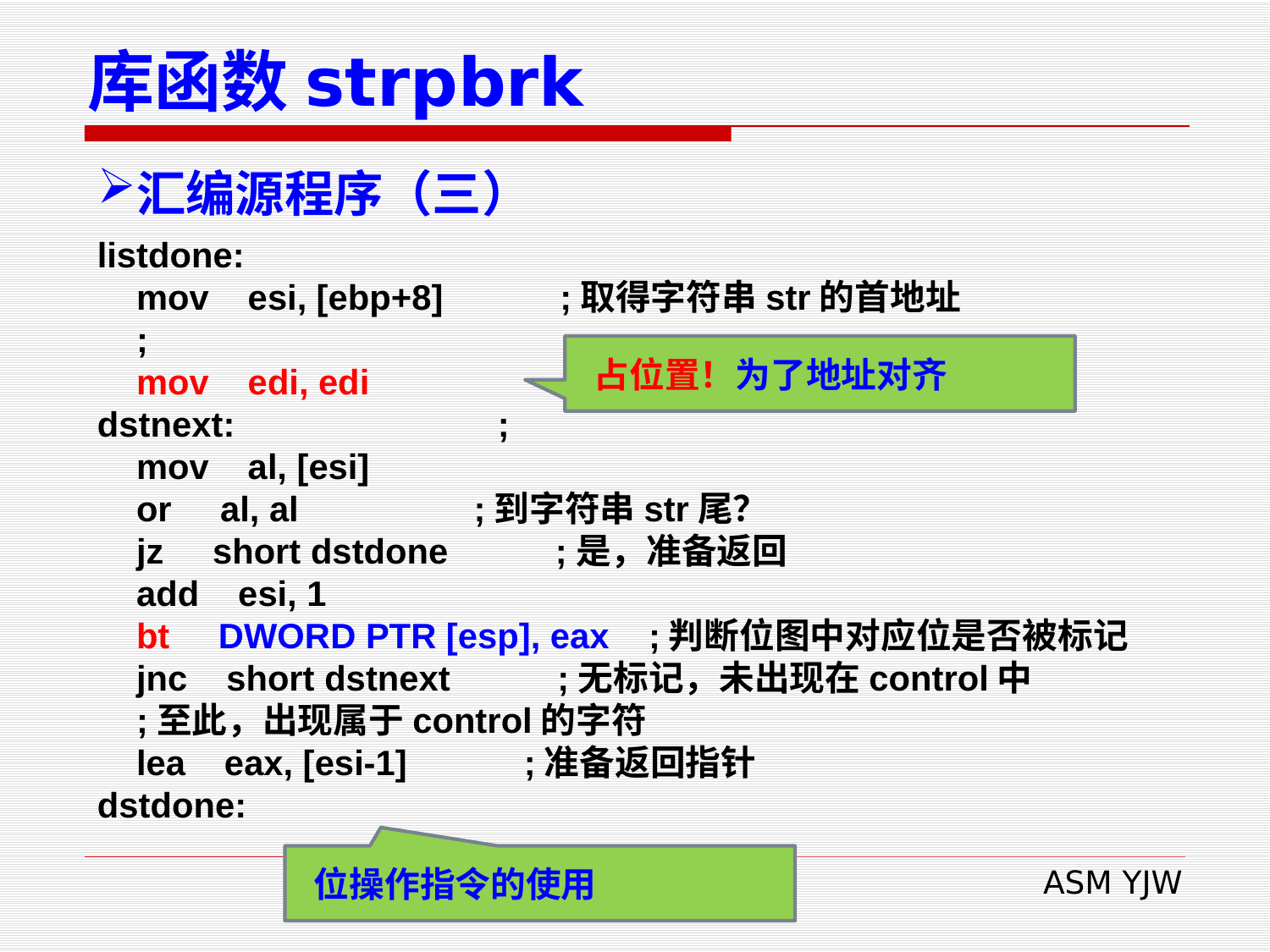

# 库函数strpbrk
汇编源程序（三）
listdone:
    mov    esi, [ebp+8]            ;取得字符串str的首地址
    ;
    mov    edi, edi
dstnext:                           ;
    mov    al, [esi]
    or     al, al                  ;到字符串str尾？
    jz     short dstdone           ;是，准备返回
    add    esi, 1
    bt     DWORD PTR [esp], eax    ;判断位图中对应位是否被标记
    jnc    short dstnext           ;无标记，未出现在control中
    ;至此，出现属于control的字符
    lea    eax, [esi-1]            ;准备返回指针
dstdone:
 占位置！为了地址对齐
 位操作指令的使用